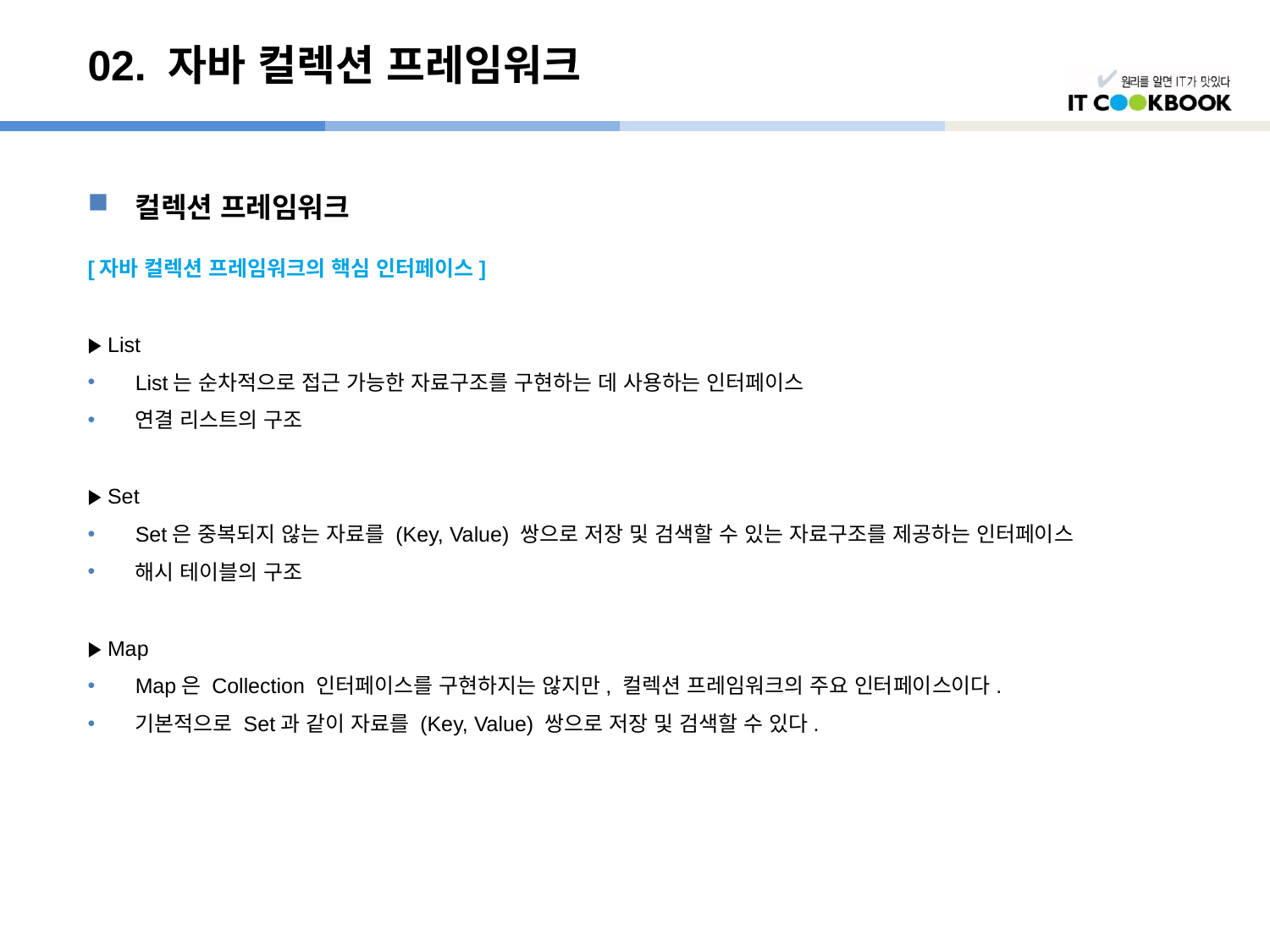

# 02. 자바 컬렉션 프레임워크
컬렉션 프레임워크
[자바 컬렉션 프레임워크의 핵심 인터페이스]

▶ List
List는 순차적으로 접근 가능한 자료구조를 구현하는 데 사용하는 인터페이스
연결 리스트의 구조

▶ Set
Set은 중복되지 않는 자료를 (Key, Value) 쌍으로 저장 및 검색할 수 있는 자료구조를 제공하는 인터페이스
해시 테이블의 구조

▶ Map
Map은 Collection 인터페이스를 구현하지는 않지만, 컬렉션 프레임워크의 주요 인터페이스이다.
기본적으로 Set과 같이 자료를 (Key, Value) 쌍으로 저장 및 검색할 수 있다.